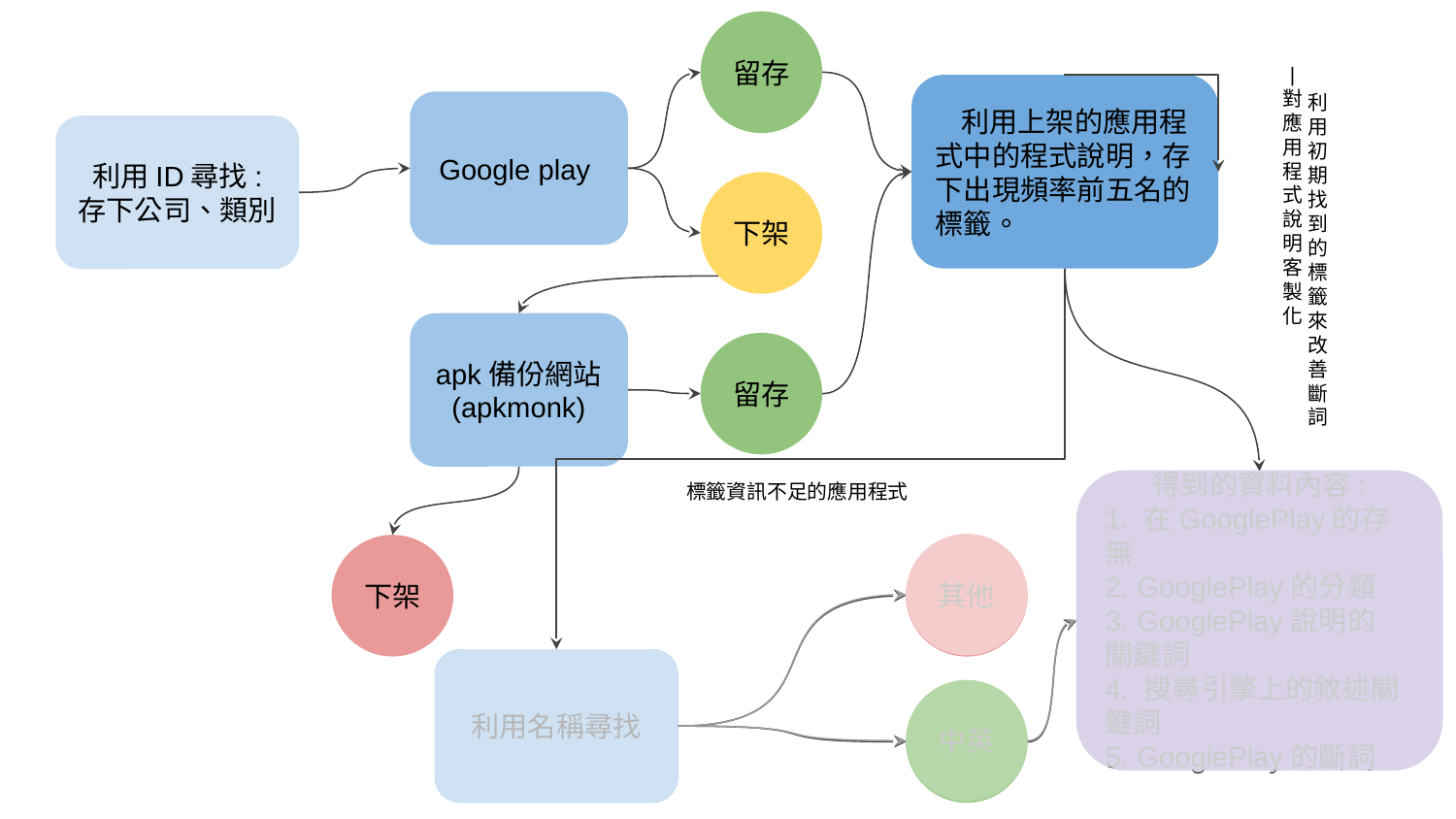

留存
|
對應用程式說明客製化

  利用初期找到的標籤來改善斷詞
   利用上架的應用程式中的程式說明，存下出現頻率前五名的標籤。
Google play
利用ID尋找:
存下公司、類別
下架
apk備份網站
(apkmonk)
留存
標籤資訊不足的應用程式
得到的資料內容:
1. 在GooglePlay的存無
2. GooglePlay的分類
3. GooglePlay說明的  關鍵詞
4. 搜尋引擎上的敘述關鍵詞
5. GooglePlay的斷詞
得到的資料內容:
1. 在GooglePlay的存無
2. GooglePlay的分類
3. GooglePlay說明的  關鍵詞
4. 搜尋引擎上的敘述關鍵詞
5. GooglePlay的斷詞
其他
下架
其他
利用名稱尋找
利用名稱尋找
中英
中英